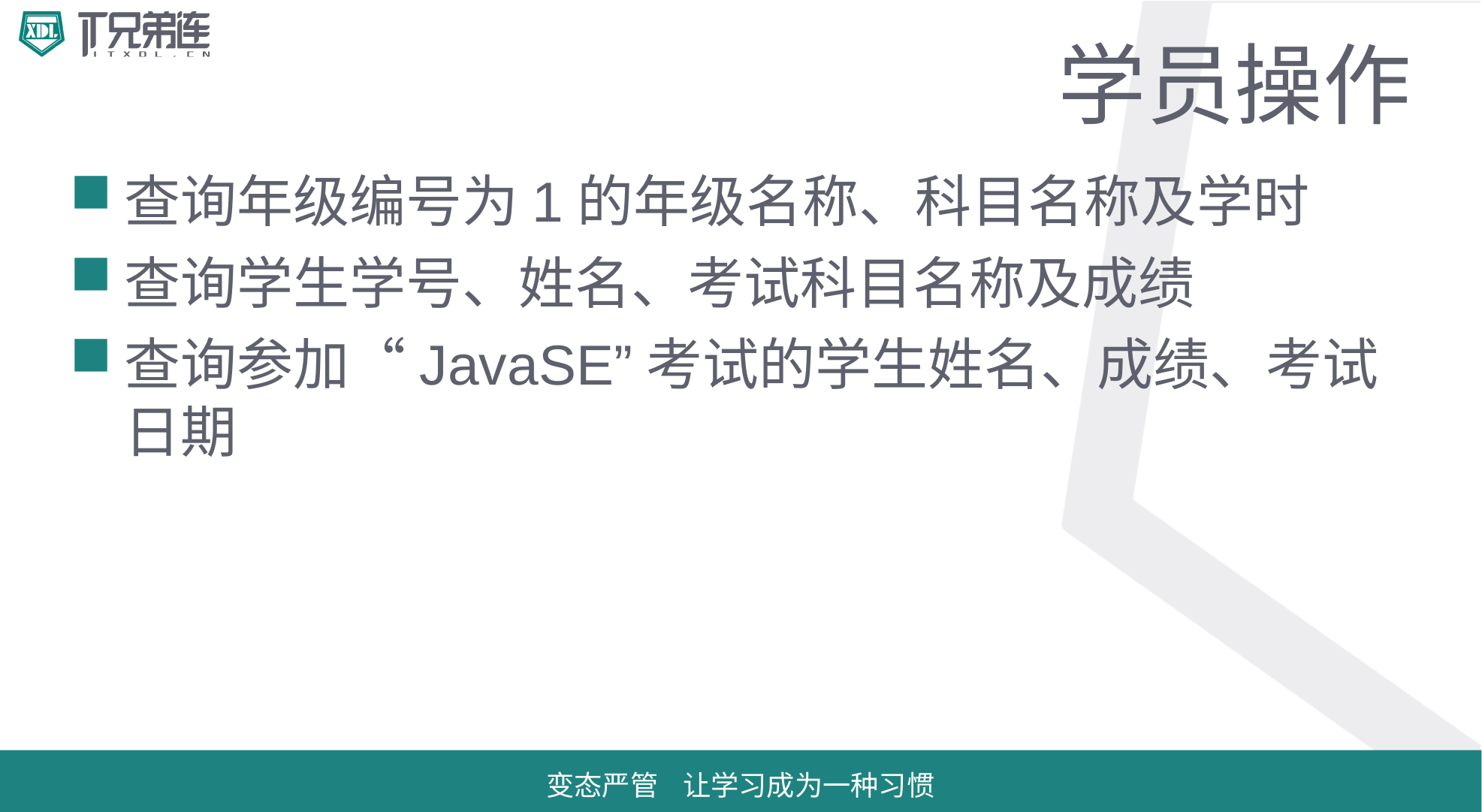

# 学员操作
查询年级编号为1的年级名称、科目名称及学时
查询学生学号、姓名、考试科目名称及成绩
查询参加“JavaSE”考试的学生姓名、成绩、考试日期